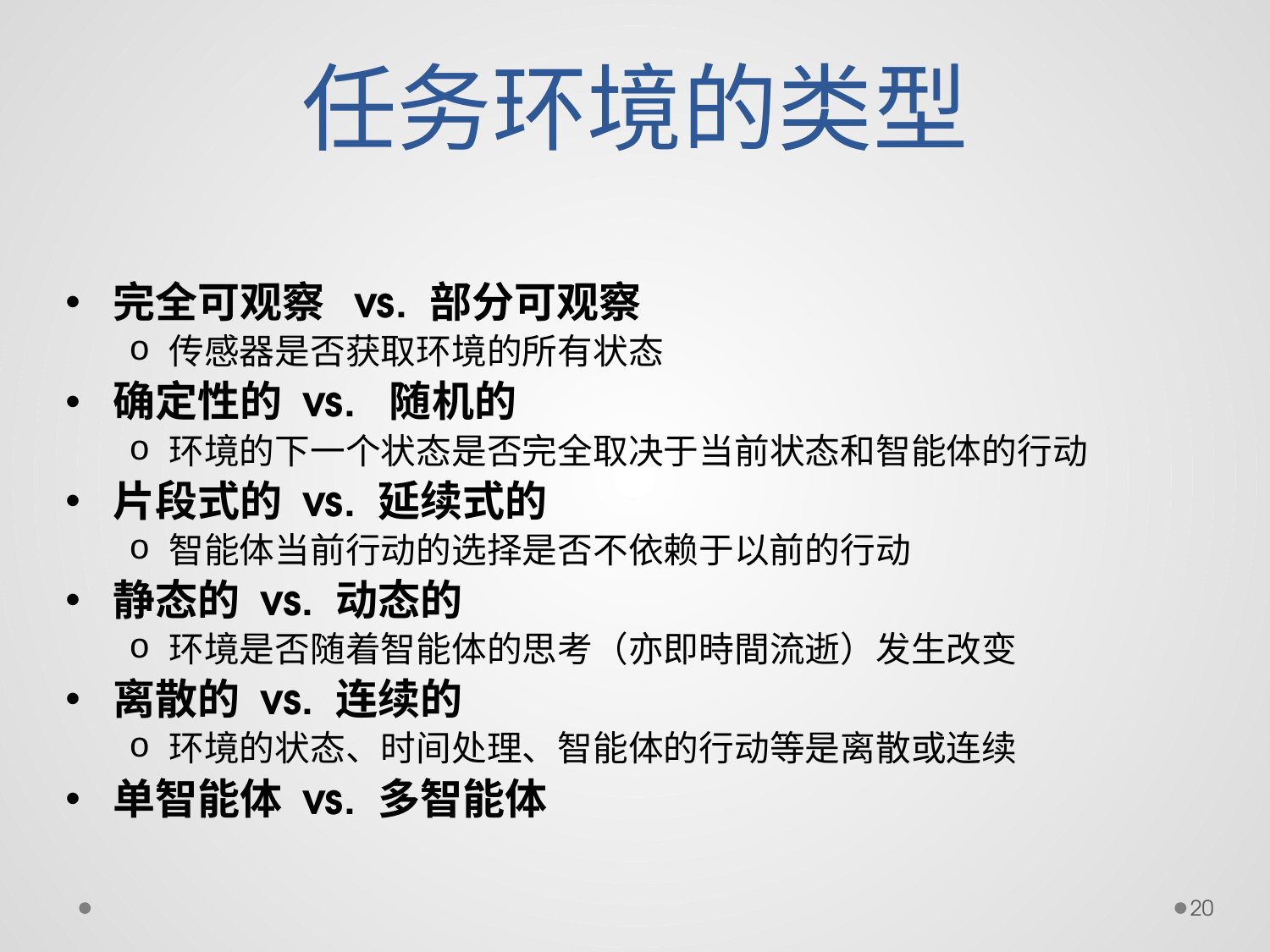

# 任务环境的类型
完全可观察  vs. 部分可观察
传感器是否获取环境的所有状态
确定性的 vs.  随机的
环境的下一个状态是否完全取决于当前状态和智能体的行动
片段式的 vs. 延续式的
智能体当前行动的选择是否不依赖于以前的行动
静态的 vs. 动态的
环境是否随着智能体的思考（亦即時間流逝）发生改变
离散的 vs. 连续的
环境的状态、时间处理、智能体的行动等是离散或连续
单智能体 vs. 多智能体
20